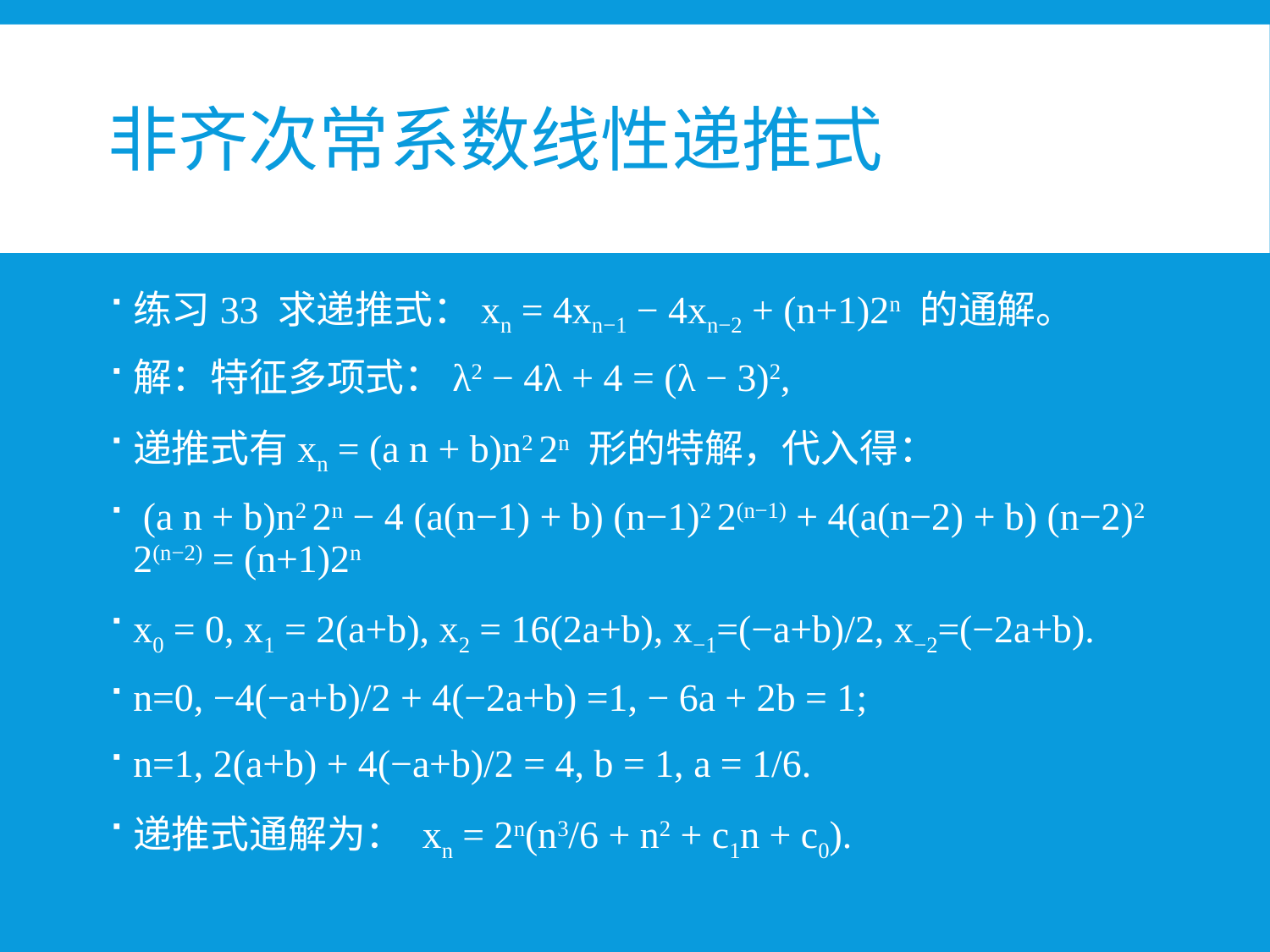

# 非齐次常系数线性递推式
练习33 求递推式：xn = 4xn−1 − 4xn−2 + (n+1)2n 的通解。
解：特征多项式：λ2 − 4λ + 4 = (λ − 3)2,
递推式有xn = (a n + b)n2 2n 形的特解，代入得：
 (a n + b)n2 2n − 4 (a(n−1) + b) (n−1)2 2(n−1) + 4(a(n−2) + b) (n−2)2 2(n−2) = (n+1)2n
x0 = 0, x1 = 2(a+b), x2 = 16(2a+b), x−1=(−a+b)/2, x−2=(−2a+b).
n=0, −4(−a+b)/2 + 4(−2a+b) =1, − 6a + 2b = 1;
n=1, 2(a+b) + 4(−a+b)/2 = 4, b = 1, a = 1/6.
递推式通解为： xn = 2n(n3/6 + n2 + c1n + c0).